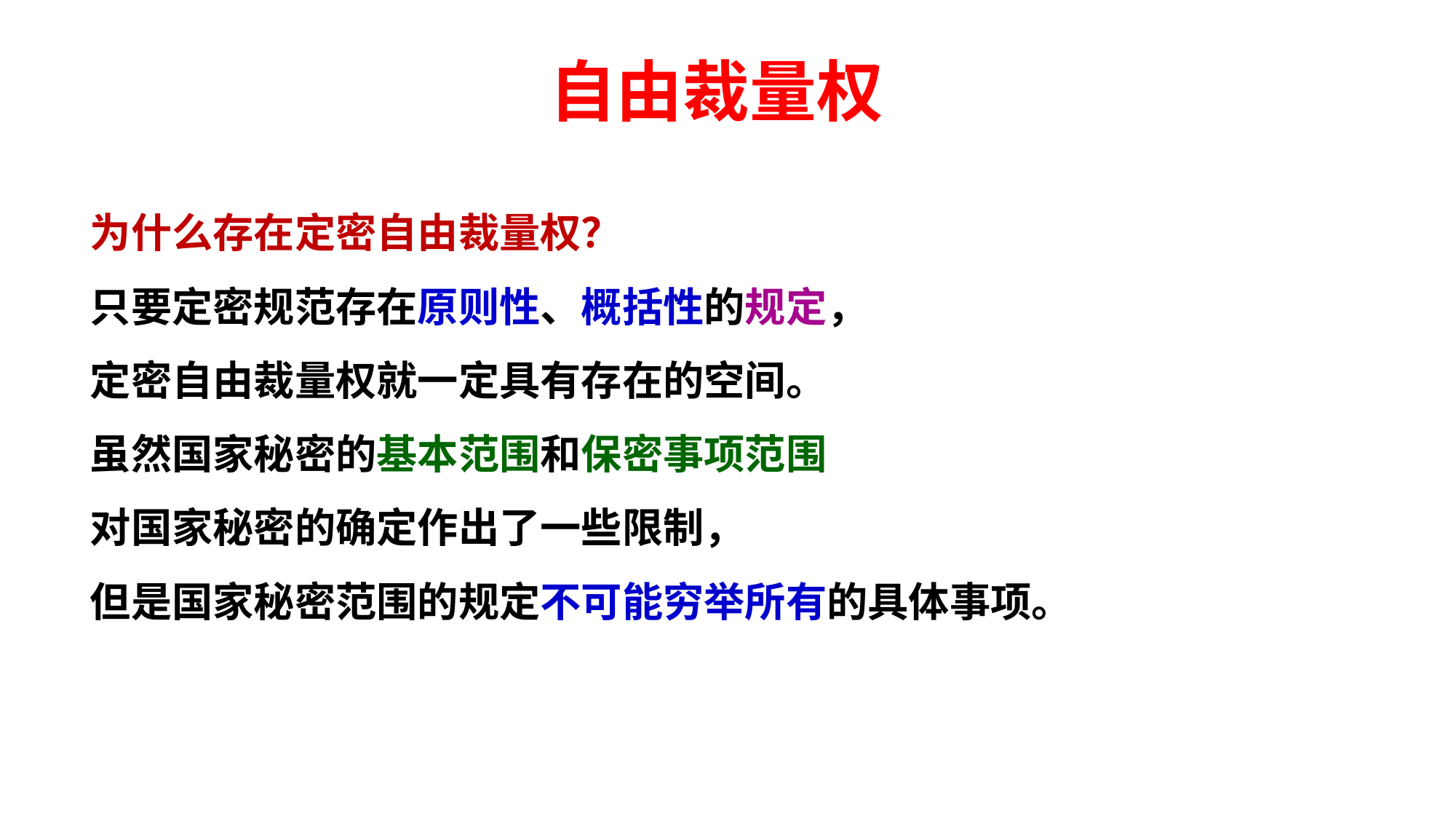

# 自由裁量权
为什么存在定密自由裁量权？
只要定密规范存在原则性、概括性的规定，
定密自由裁量权就一定具有存在的空间。
虽然国家秘密的基本范围和保密事项范围
对国家秘密的确定作出了一些限制，
但是国家秘密范围的规定不可能穷举所有的具体事项。